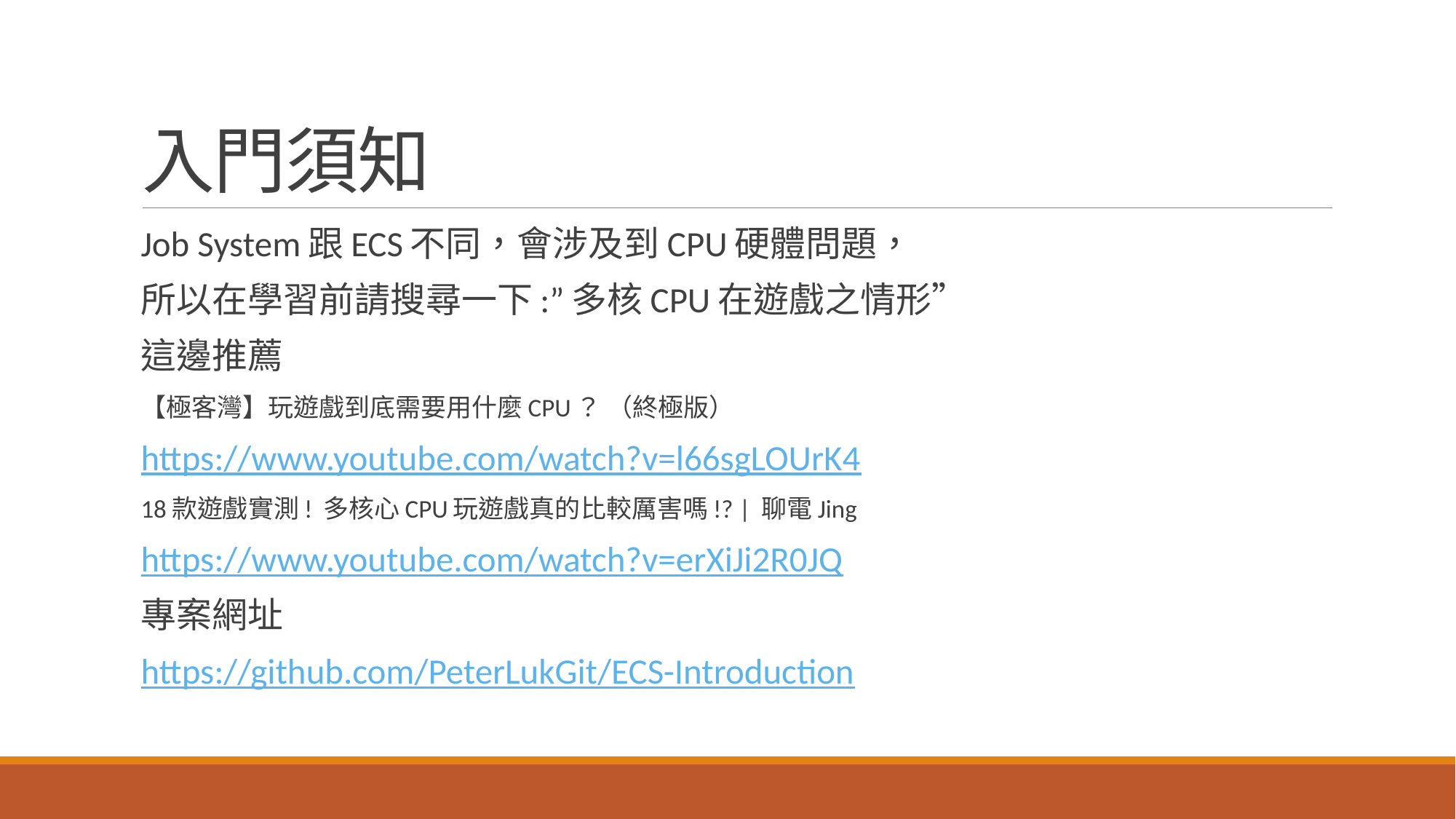

# 入門須知
Job System跟ECS不同，會涉及到CPU硬體問題，
所以在學習前請搜尋一下:”多核CPU在遊戲之情形”
這邊推薦
【極客灣】玩遊戲到底需要用什麼CPU？ （終極版）
https://www.youtube.com/watch?v=l66sgLOUrK4
18款遊戲實測! 多核心CPU玩遊戲真的比較厲害嗎!? | 聊電Jing
https://www.youtube.com/watch?v=erXiJi2R0JQ
專案網址
https://github.com/PeterLukGit/ECS-Introduction